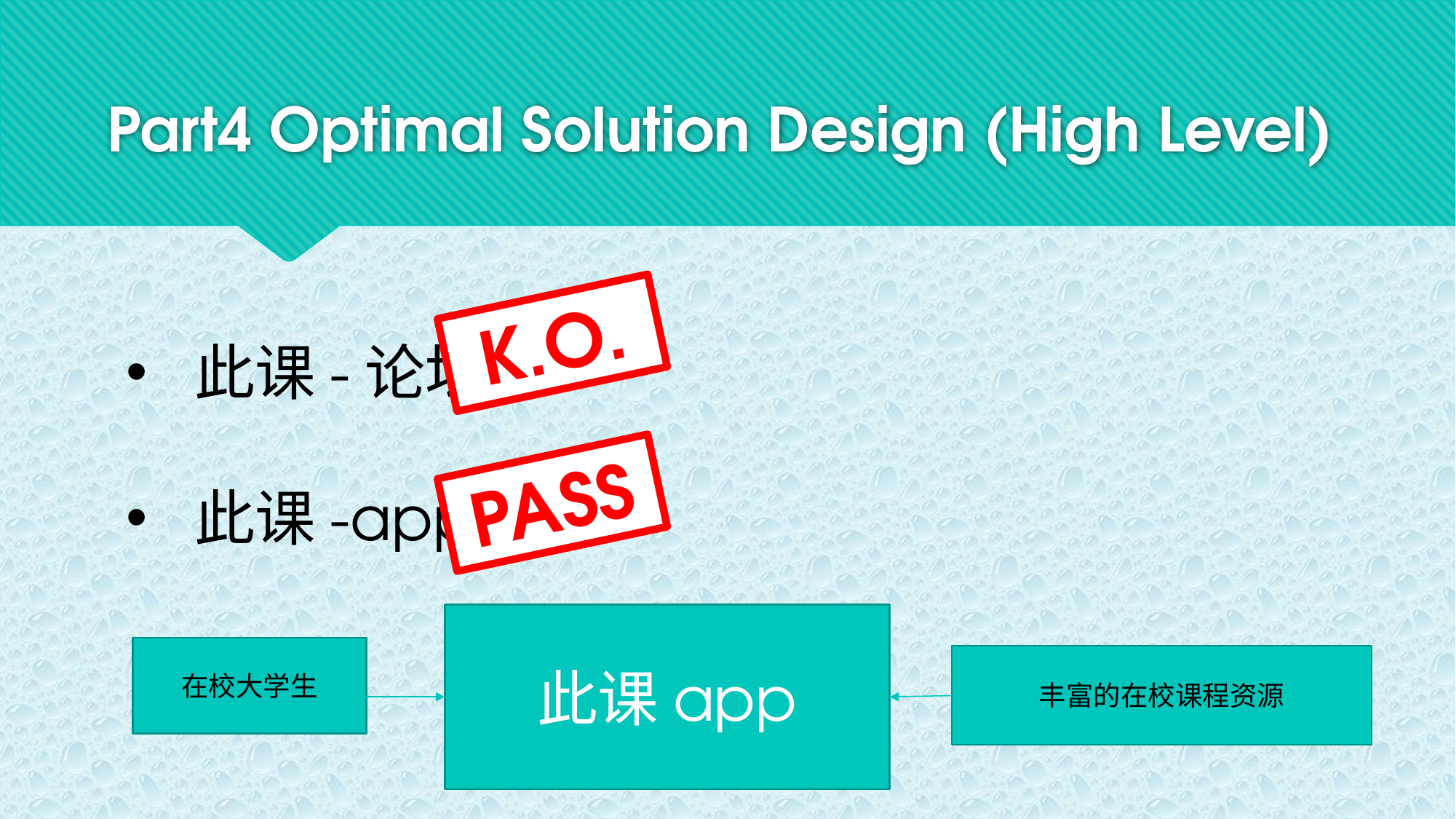

# Part4 Optimal Solution Design (High Level)
K.O.
此课-论坛

此课-app
PASS
此课app
在校大学生
丰富的在校课程资源